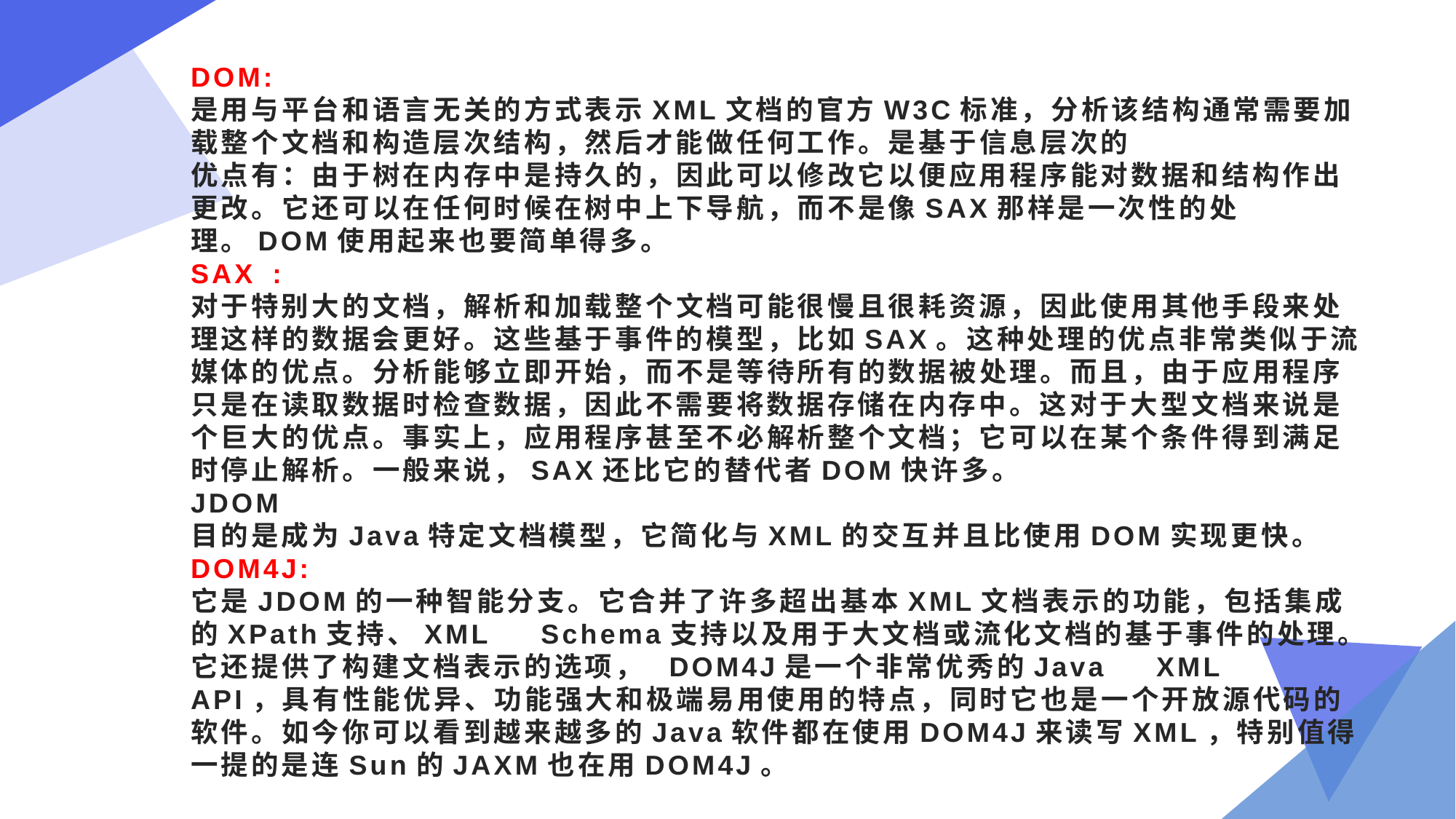

# DOM:   是用与平台和语言无关的方式表示XML文档的官方W3C标准，分析该结构通常需要加载整个文档和构造层次结构，然后才能做任何工作。是基于信息层次的  优点有：由于树在内存中是持久的，因此可以修改它以便应用程序能对数据和结构作出更改。它还可以在任何时候在树中上下导航，而不是像SAX那样是一次性的处理。DOM使用起来也要简单得多。 SAX :   对于特别大的文档，解析和加载整个文档可能很慢且很耗资源，因此使用其他手段来处理这样的数据会更好。这些基于事件的模型，比如SAX。这种处理的优点非常类似于流媒体的优点。分析能够立即开始，而不是等待所有的数据被处理。而且，由于应用程序只是在读取数据时检查数据，因此不需要将数据存储在内存中。这对于大型文档来说是个巨大的优点。事实上，应用程序甚至不必解析整个文档；它可以在某个条件得到满足时停止解析。一般来说，SAX还比它的替代者DOM快许多。  JDOM   目的是成为Java特定文档模型，它简化与XML的交互并且比使用DOM实现更快。 DOM4J:   它是JDOM的一种智能分支。它合并了许多超出基本XML文档表示的功能，包括集成的XPath支持、XML   Schema支持以及用于大文档或流化文档的基于事件的处理。它还提供了构建文档表示的选项， DOM4J是一个非常优秀的Java   XML   API，具有性能优异、功能强大和极端易用使用的特点，同时它也是一个开放源代码的软件。如今你可以看到越来越多的Java软件都在使用DOM4J来读写XML，特别值得一提的是连Sun的JAXM也在用DOM4J。